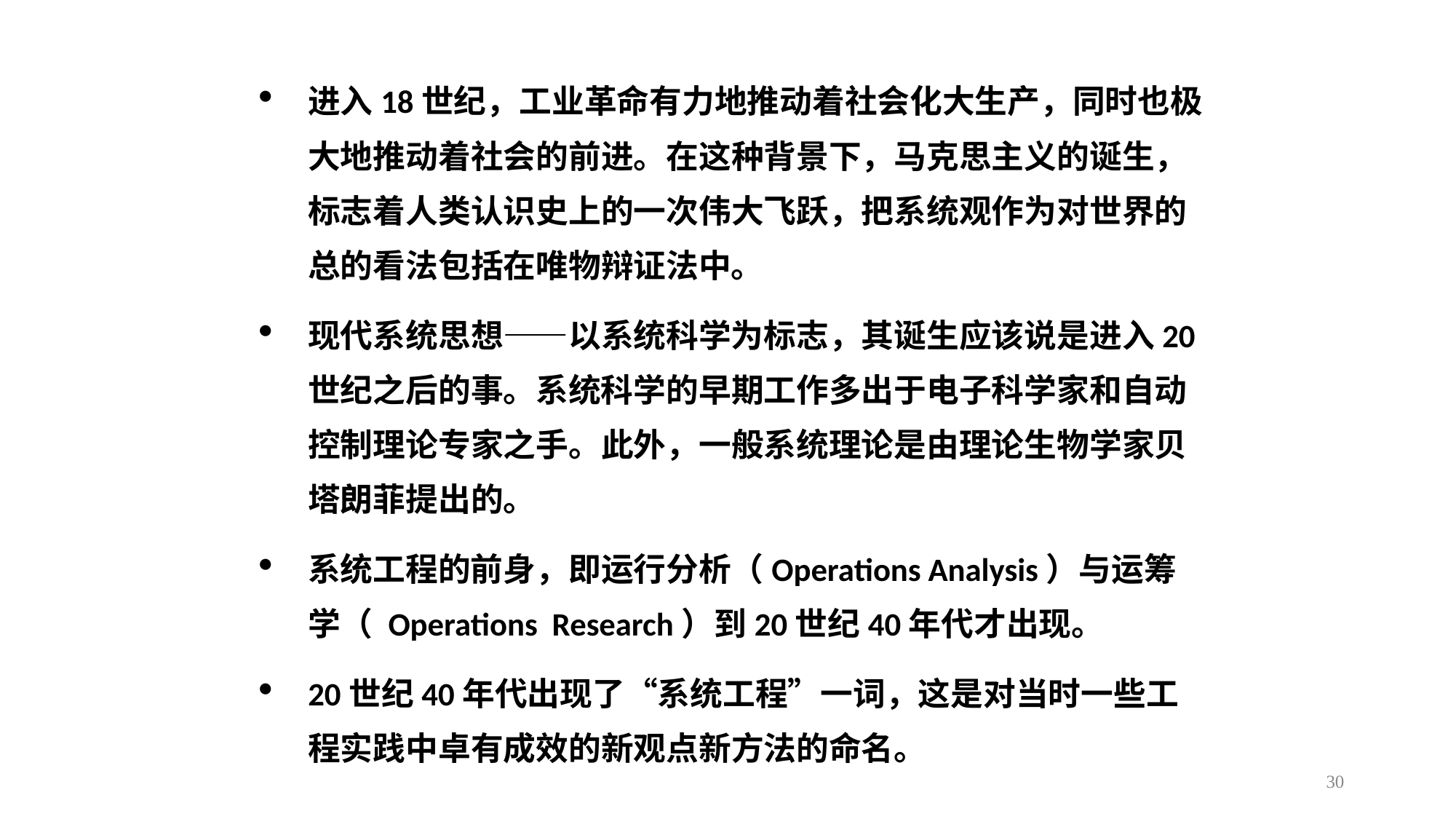

进入18世纪，工业革命有力地推动着社会化大生产，同时也极大地推动着社会的前进。在这种背景下，马克思主义的诞生，标志着人类认识史上的一次伟大飞跃，把系统观作为对世界的总的看法包括在唯物辩证法中。
现代系统思想——以系统科学为标志，其诞生应该说是进入20世纪之后的事。系统科学的早期工作多出于电子科学家和自动控制理论专家之手。此外，一般系统理论是由理论生物学家贝塔朗菲提出的。
系统工程的前身，即运行分析（Operations Analysis）与运筹学（ Operations  Research）到20世纪40年代才出现。
20世纪40年代出现了“系统工程”一词，这是对当时一些工程实践中卓有成效的新观点新方法的命名。
30